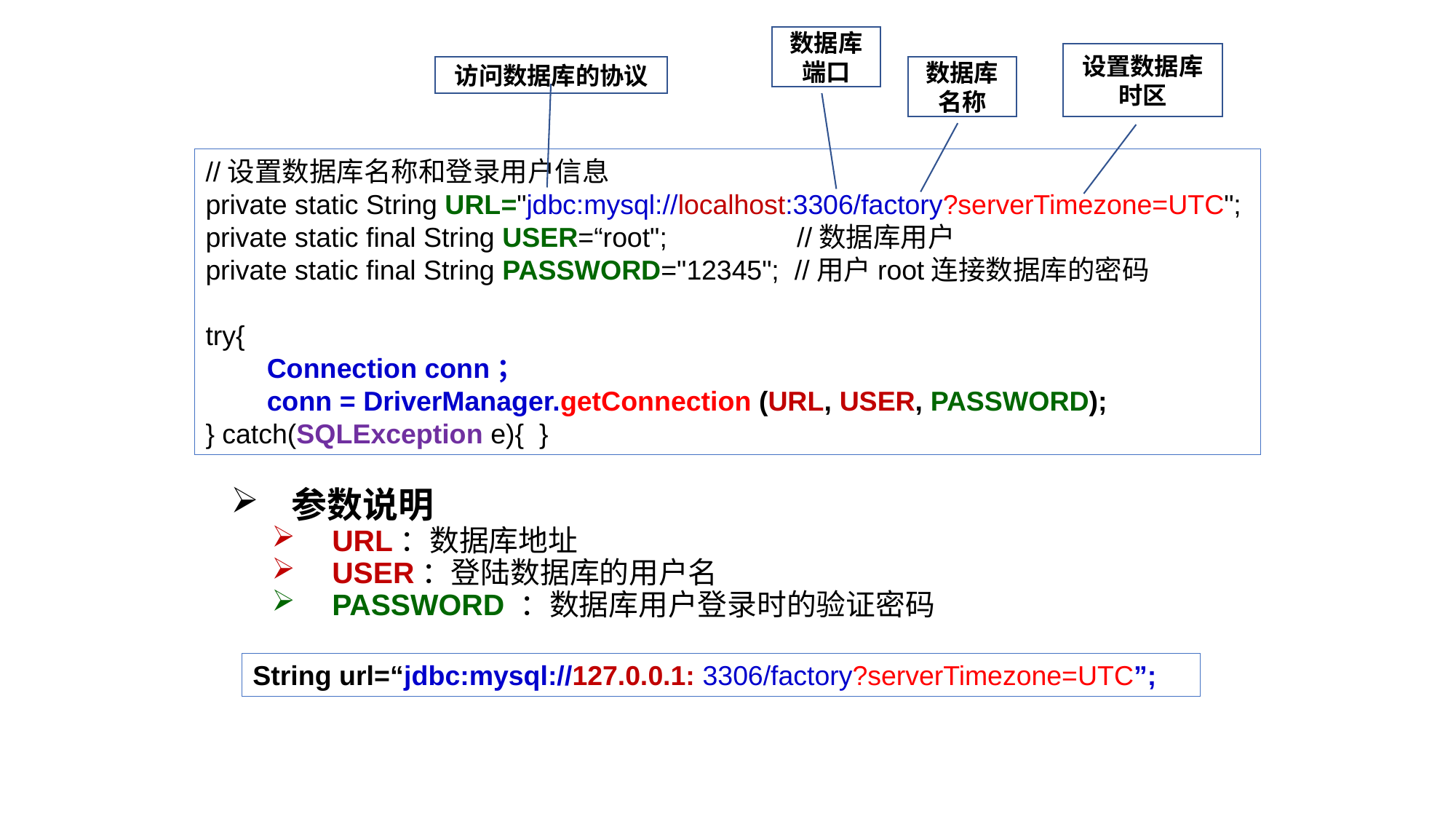

数据库端口
设置数据库时区
访问数据库的协议
数据库名称
//设置数据库名称和登录用户信息
private static String URL="jdbc:mysql://localhost:3306/factory?serverTimezone=UTC";
private static final String USER=“root";	      //数据库用户
private static final String PASSWORD="12345";  //用户root连接数据库的密码

try{
	Connection conn；
	conn = DriverManager.getConnection (URL, USER, PASSWORD);
} catch(SQLException e){  }
参数说明
URL：数据库地址
USER：登陆数据库的用户名
PASSWORD ：数据库用户登录时的验证密码

String url=“jdbc:mysql://127.0.0.1: 3306/factory?serverTimezone=UTC”;
21